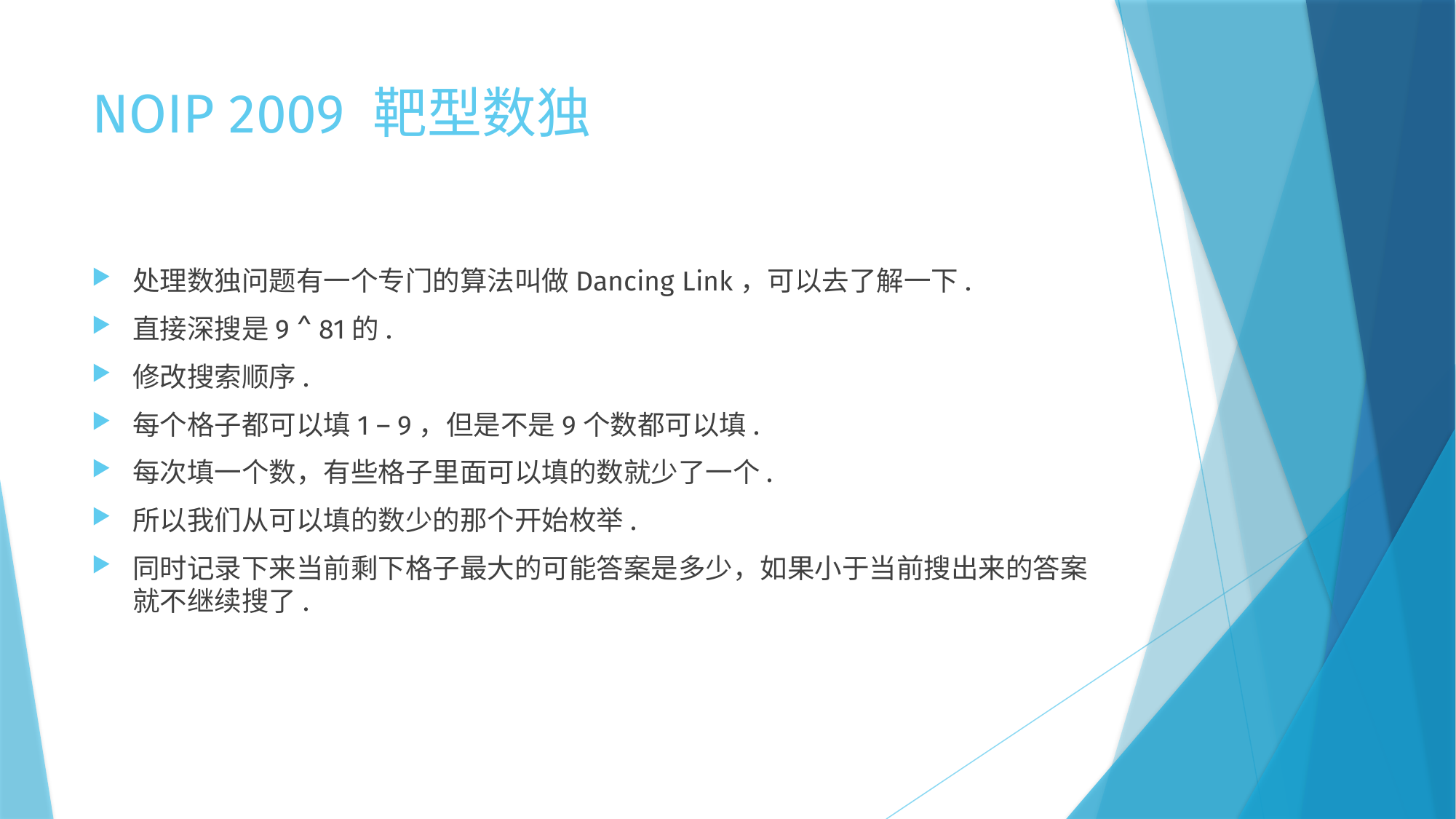

# NOIP 2009 靶型数独
处理数独问题有一个专门的算法叫做Dancing Link，可以去了解一下.
直接深搜是9 ^ 81的.
修改搜索顺序.
每个格子都可以填1 – 9，但是不是9个数都可以填.
每次填一个数，有些格子里面可以填的数就少了一个.
所以我们从可以填的数少的那个开始枚举.
同时记录下来当前剩下格子最大的可能答案是多少，如果小于当前搜出来的答案就不继续搜了.